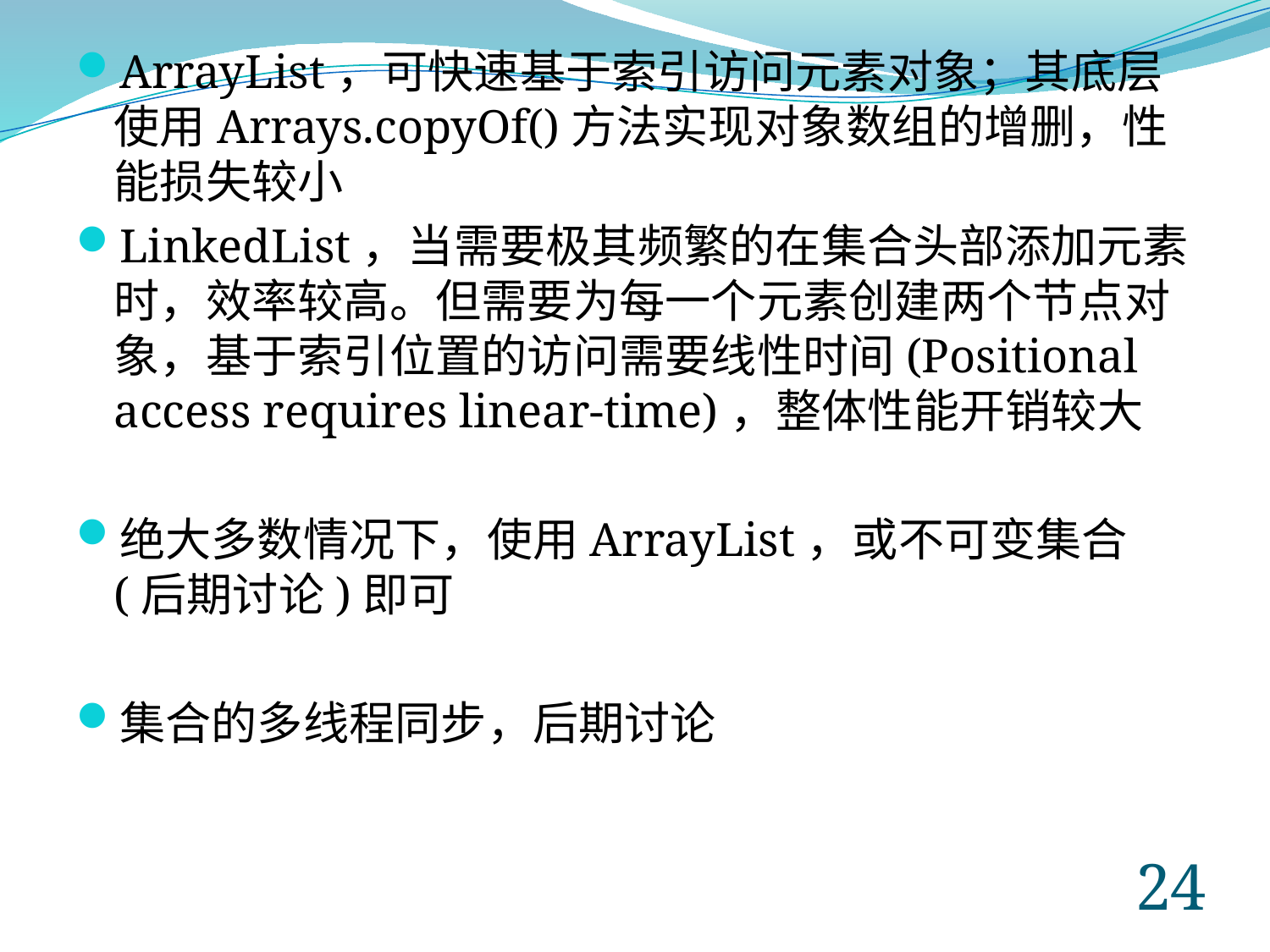

ArrayList，可快速基于索引访问元素对象；其底层使用Arrays.copyOf()方法实现对象数组的增删，性能损失较小
LinkedList，当需要极其频繁的在集合头部添加元素时，效率较高。但需要为每一个元素创建两个节点对象，基于索引位置的访问需要线性时间(Positional access requires linear-time)，整体性能开销较大

绝大多数情况下，使用ArrayList，或不可变集合(后期讨论)即可

集合的多线程同步，后期讨论

24